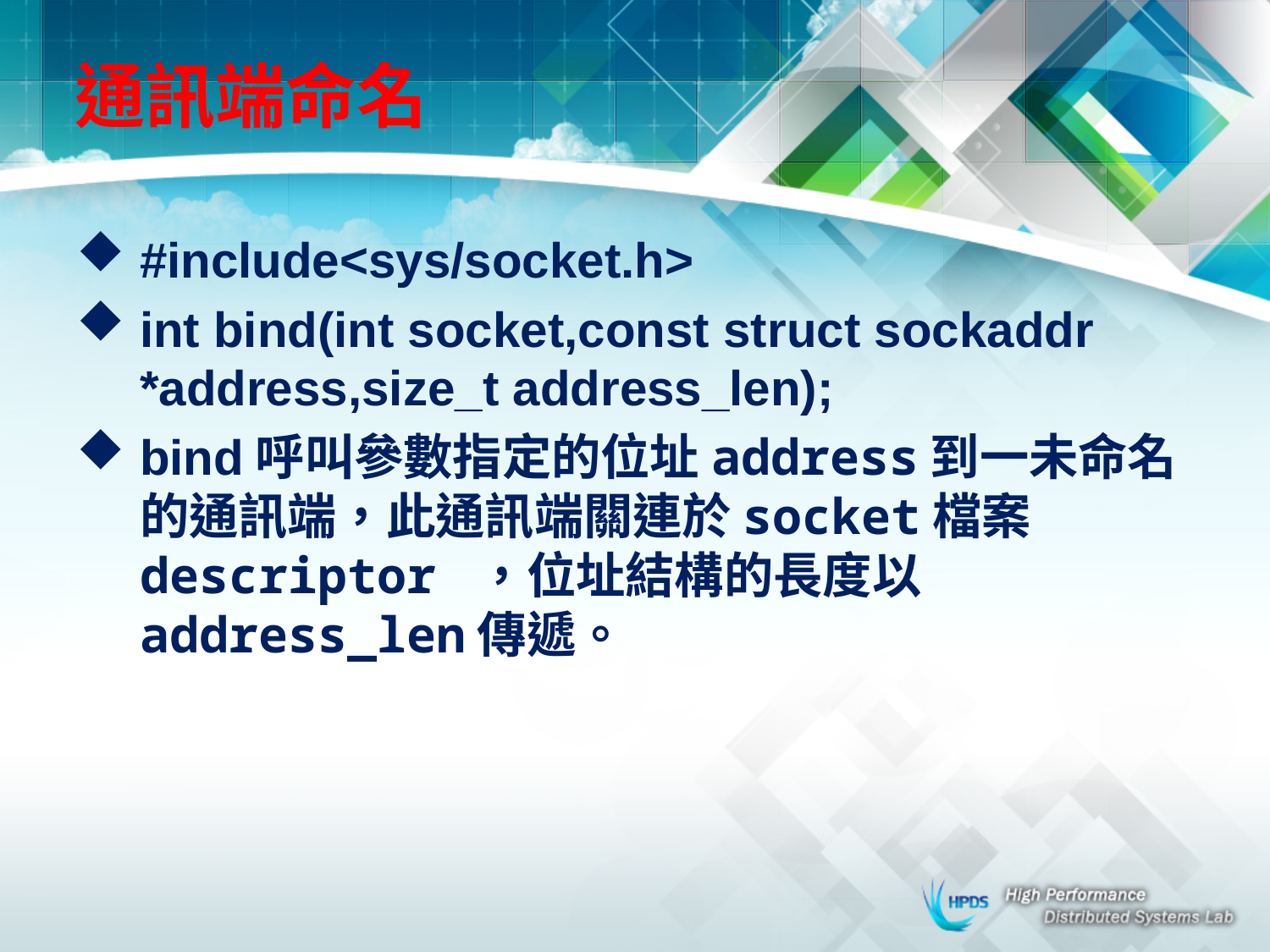

# 通訊端命名
#include<sys/socket.h>
int bind(int socket,const struct sockaddr *address,size_t address_len);
bind呼叫參數指定的位址address到一未命名的通訊端，此通訊端關連於socket檔案descriptor ，位址結構的長度以address_len傳遞。